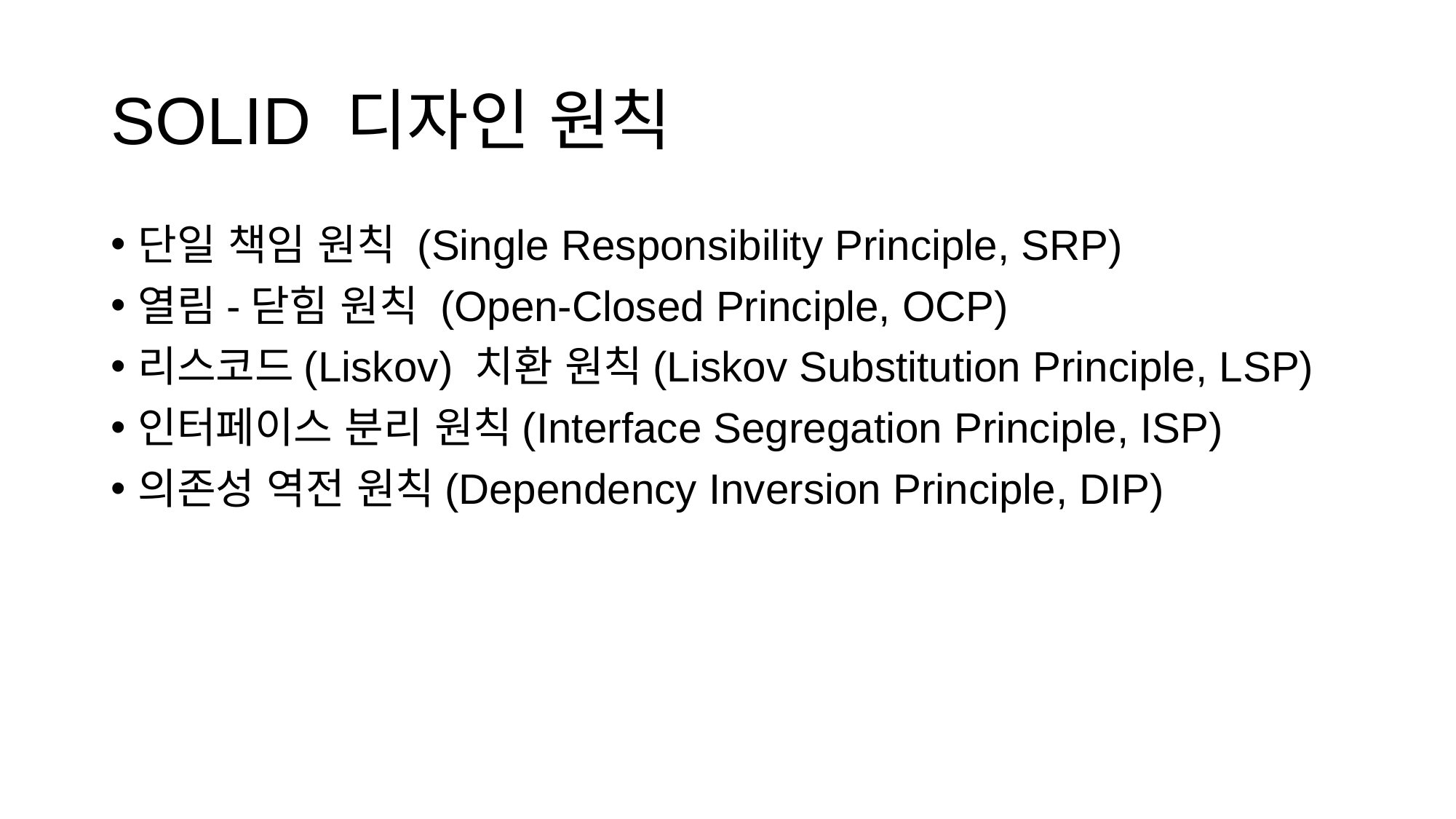

# SOLID 디자인 원칙
단일 책임 원칙 (Single Responsibility Principle, SRP)
열림-닫힘 원칙 (Open-Closed Principle, OCP)
리스코드(Liskov) 치환 원칙(Liskov Substitution Principle, LSP)
인터페이스 분리 원칙(Interface Segregation Principle, ISP)
의존성 역전 원칙(Dependency Inversion Principle, DIP)